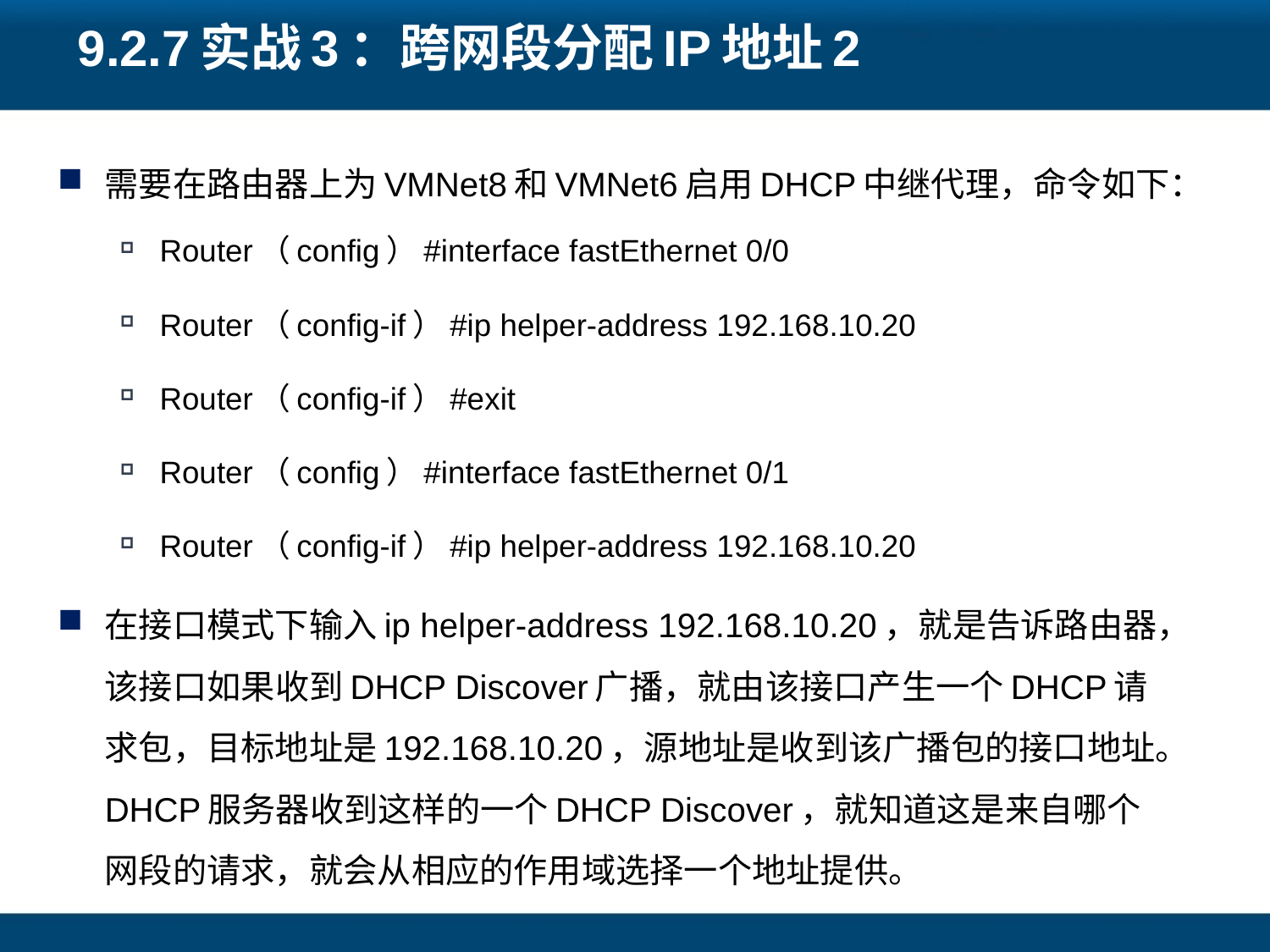

# 9.2.7实战3：跨网段分配IP地址2
需要在路由器上为VMNet8和VMNet6启用DHCP中继代理，命令如下：
Router（config）#interface fastEthernet 0/0
Router（config-if）#ip helper-address 192.168.10.20
Router（config-if）#exit
Router（config）#interface fastEthernet 0/1
Router（config-if）#ip helper-address 192.168.10.20
在接口模式下输入ip helper-address 192.168.10.20，就是告诉路由器，该接口如果收到DHCP Discover广播，就由该接口产生一个DHCP请求包，目标地址是192.168.10.20，源地址是收到该广播包的接口地址。DHCP服务器收到这样的一个DHCP Discover，就知道这是来自哪个网段的请求，就会从相应的作用域选择一个地址提供。